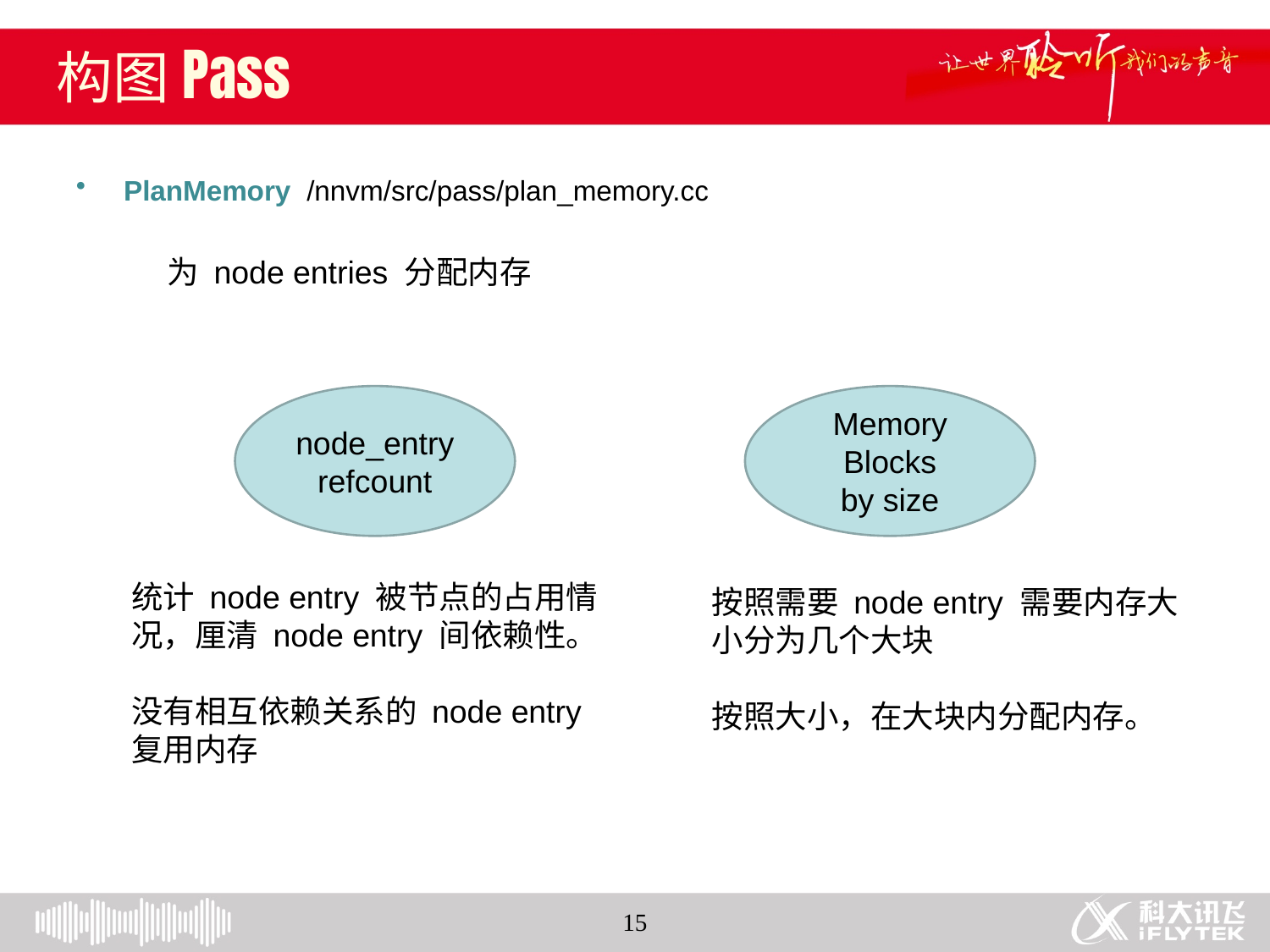

# 构图Pass
PlanMemory  /nnvm/src/pass/plan_memory.cc

为 node entries 分配内存
node_entry
refcount
Memory Blocks
by size
统计 node entry 被节点的占用情况，厘清 node entry 间依赖性。

没有相互依赖关系的 node entry 复用内存
按照需要 node entry 需要内存大小分为几个大块

按照大小，在大块内分配内存。
15